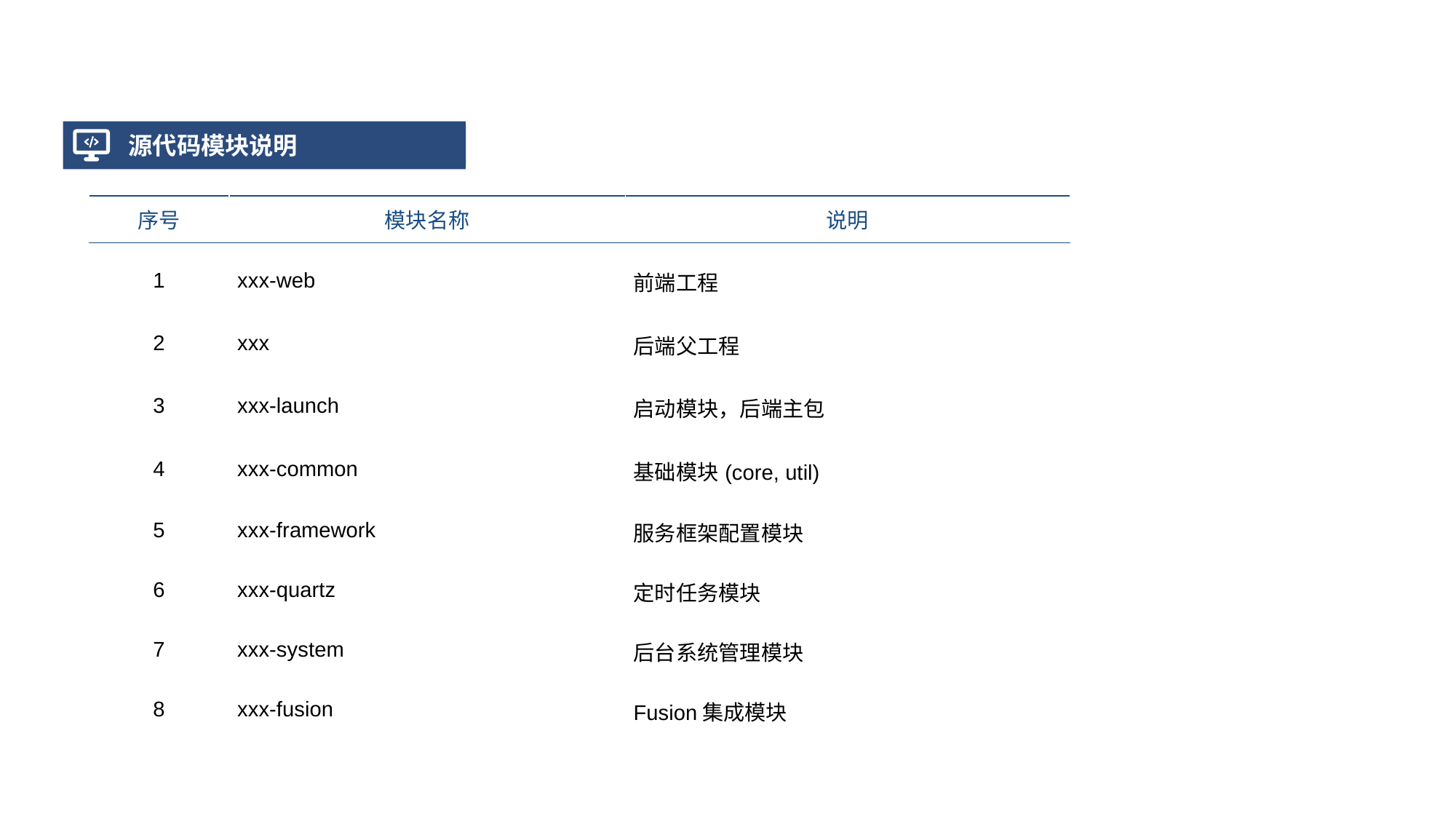

源代码模块说明

| 序号 | 模块名称 | 说明 |
| --- | --- | --- |
| 1 | xxx-web | 前端工程 |
| 2 | xxx | 后端父工程 |
| 3 | xxx-launch | 启动模块，后端主包 |
| 4 | xxx-common | 基础模块(core, util) |
| 5 | xxx-framework | 服务框架配置模块 |
| 6 | xxx-quartz | 定时任务模块 |
| 7 | xxx-system | 后台系统管理模块 |
| 8 | xxx-fusion | Fusion集成模块 |